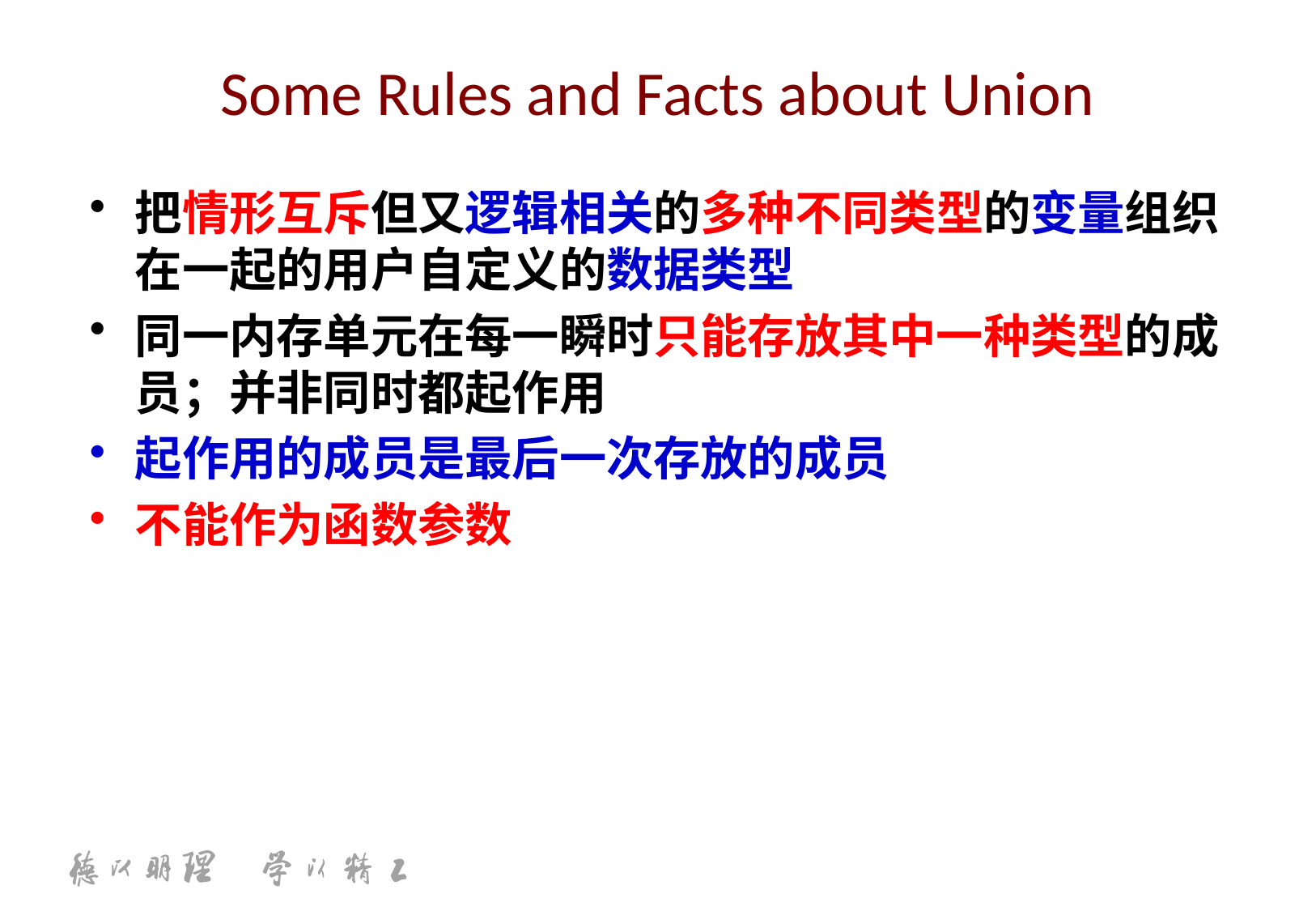

# Some Rules and Facts about Union
把情形互斥但又逻辑相关的多种不同类型的变量组织在一起的用户自定义的数据类型
同一内存单元在每一瞬时只能存放其中一种类型的成员；并非同时都起作用
起作用的成员是最后一次存放的成员
不能作为函数参数

132